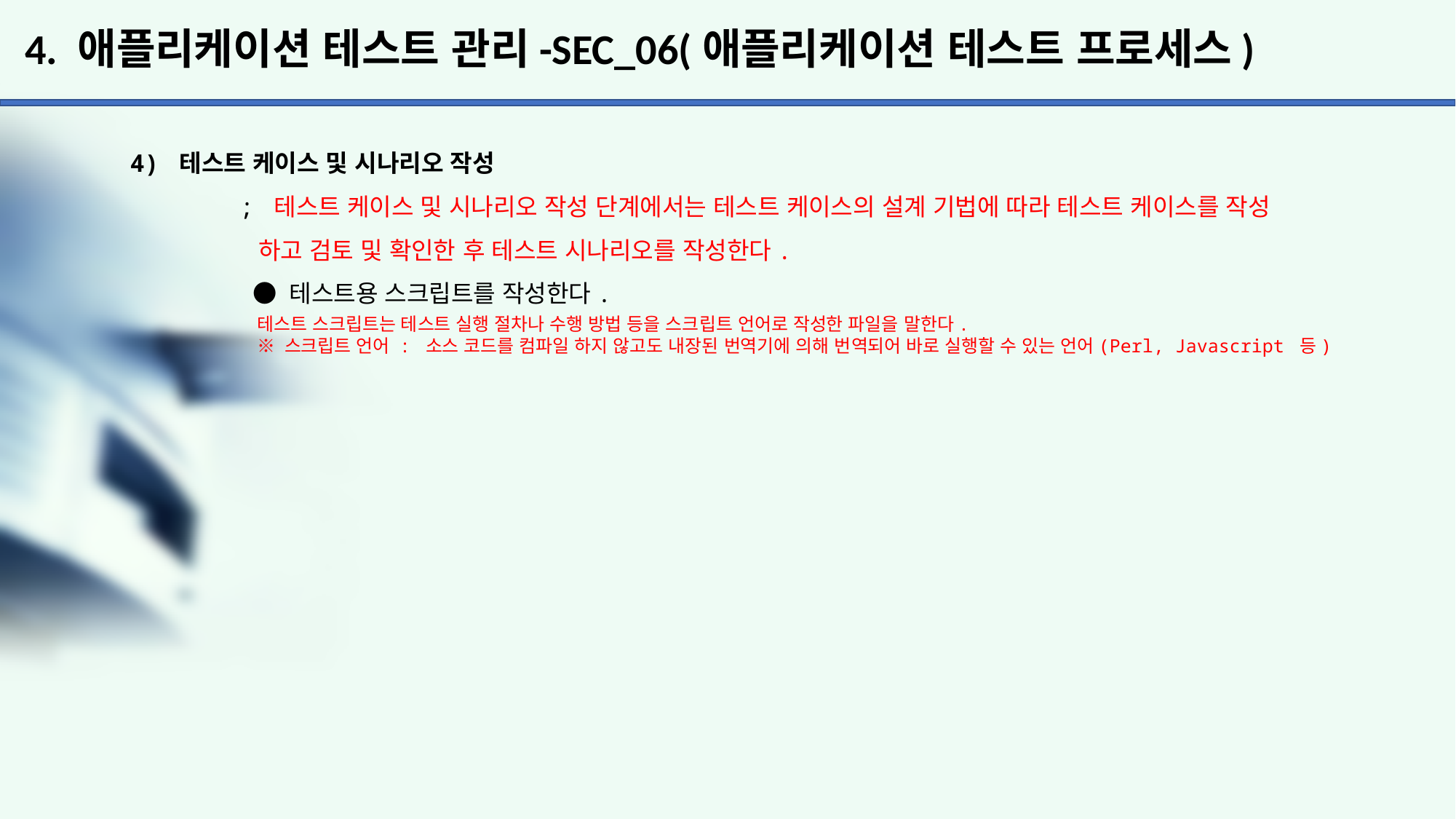

# 4. 애플리케이션 테스트 관리-SEC_06(애플리케이션 테스트 프로세스)
4) 테스트 케이스 및 시나리오 작성
	; 테스트 케이스 및 시나리오 작성 단계에서는 테스트 케이스의 설계 기법에 따라 테스트 케이스를 작성
	  하고 검토 및 확인한 후 테스트 시나리오를 작성한다.
	  ● 테스트용 스크립트를 작성한다.

테스트 스크립트는 테스트 실행 절차나 수행 방법 등을 스크립트 언어로 작성한 파일을 말한다.
※ 스크립트 언어 : 소스 코드를 컴파일 하지 않고도 내장된 번역기에 의해 번역되어 바로 실행할 수 있는 언어(Perl, Javascript 등)